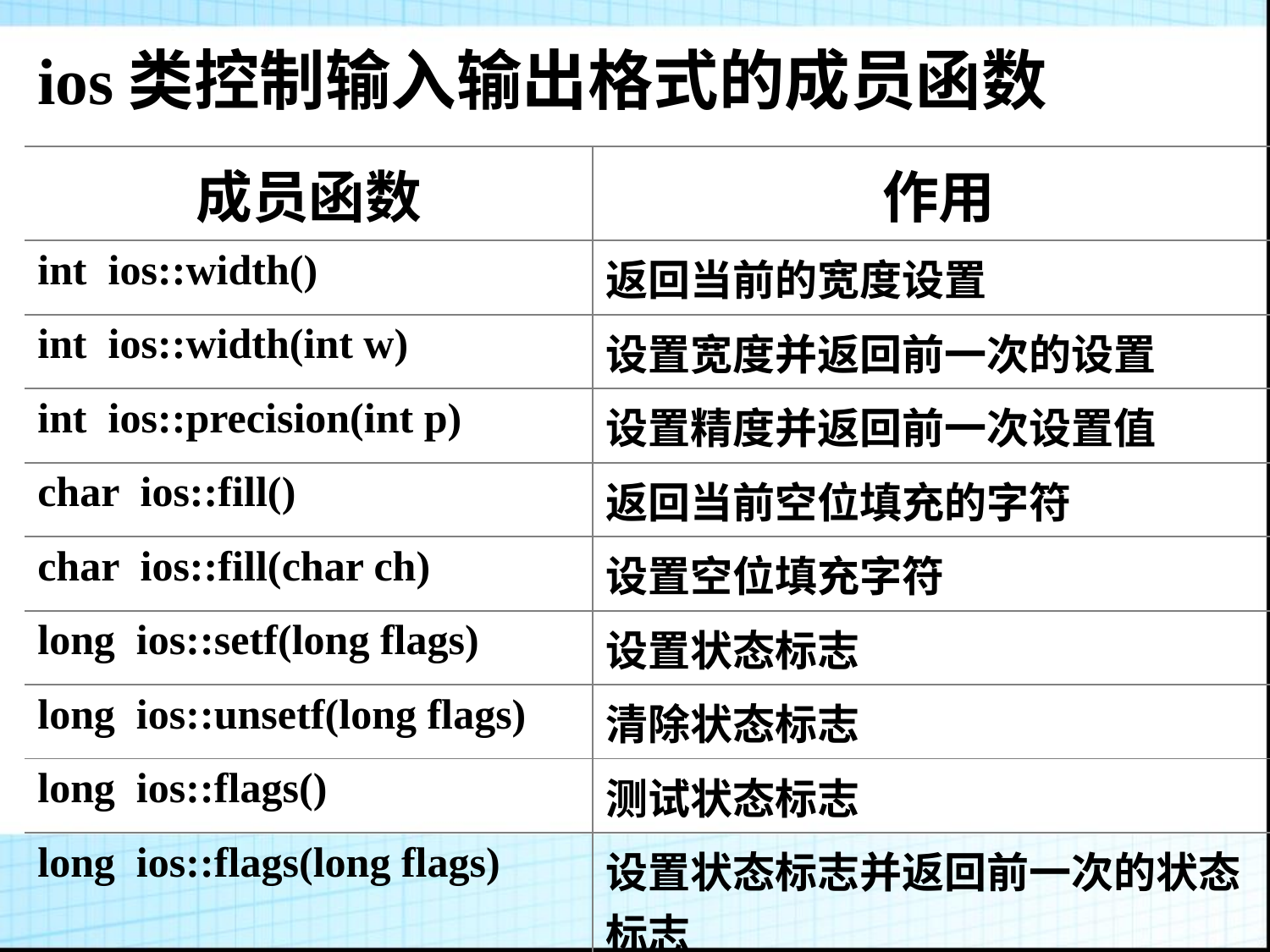

ios类控制输入输出格式的成员函数
| 成员函数 | 作用 |
| --- | --- |
| int ios::width() | 返回当前的宽度设置 |
| int ios::width(int w) | 设置宽度并返回前一次的设置 |
| int ios::precision(int p) | 设置精度并返回前一次设置值 |
| char ios::fill() | 返回当前空位填充的字符 |
| char ios::fill(char ch) | 设置空位填充字符 |
| long ios::setf(long flags) | 设置状态标志 |
| long ios::unsetf(long flags) | 清除状态标志 |
| long ios::flags() | 测试状态标志 |
| long ios::flags(long flags) | 设置状态标志并返回前一次的状态标志 |